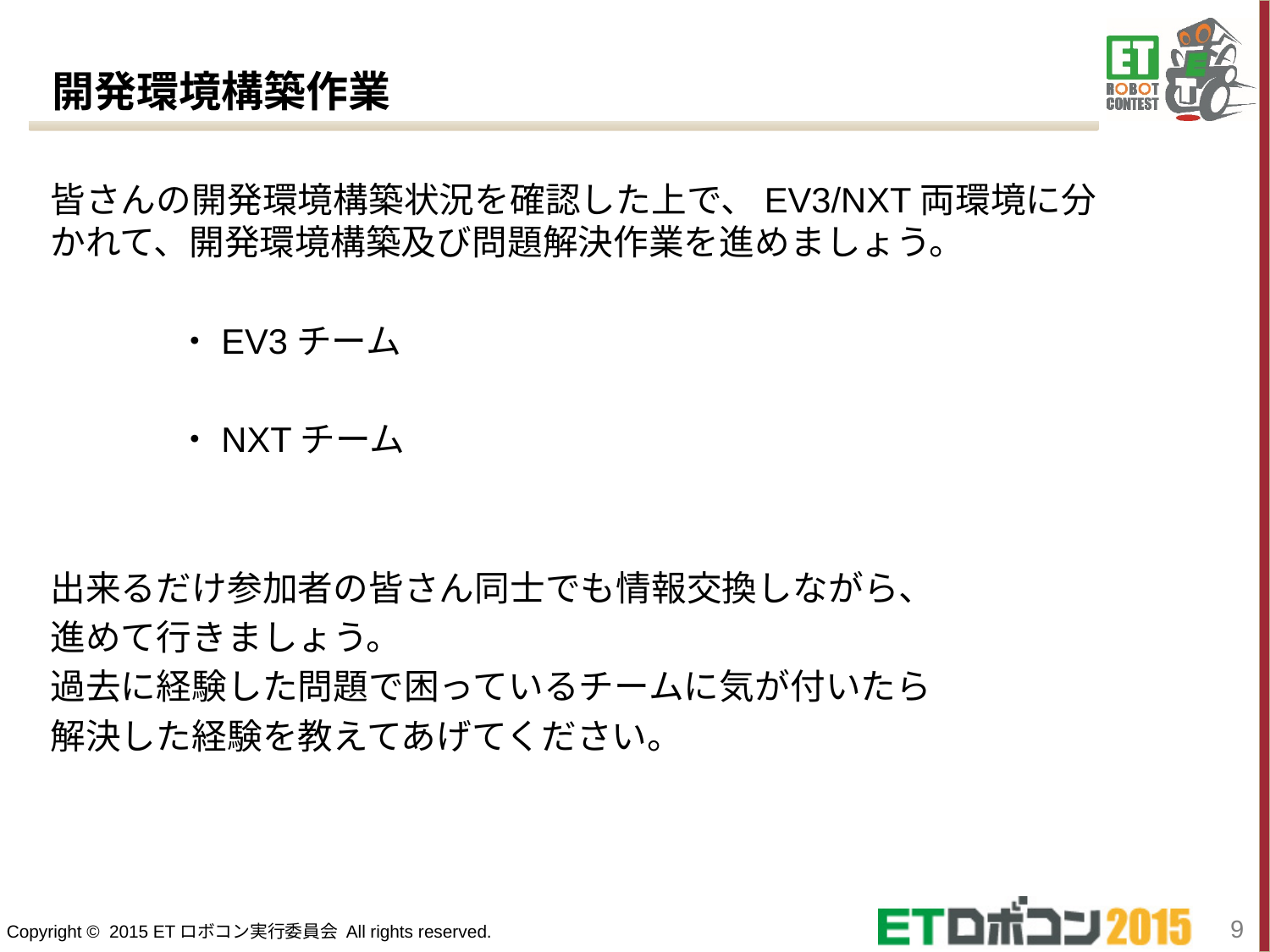

開発環境構築作業
皆さんの開発環境構築状況を確認した上で、EV3/NXT両環境に分かれて、開発環境構築及び問題解決作業を進めましょう。

	・EV3チーム

	・NXTチーム

出来るだけ参加者の皆さん同士でも情報交換しながら、
進めて行きましょう。
過去に経験した問題で困っているチームに気が付いたら
解決した経験を教えてあげてください。
9